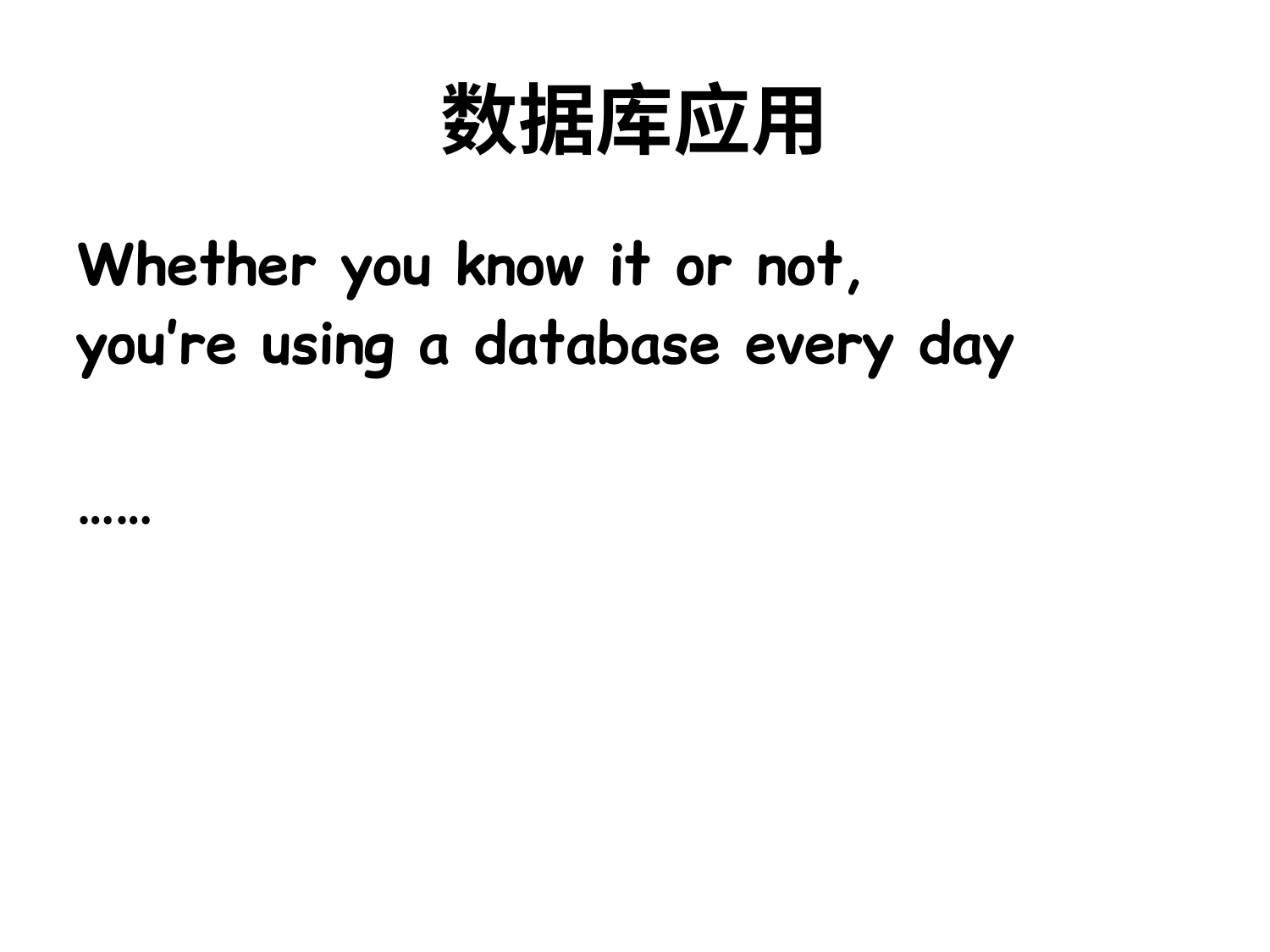

# 数据库应用
Whether you know it or not,
you’re using a database every day

……